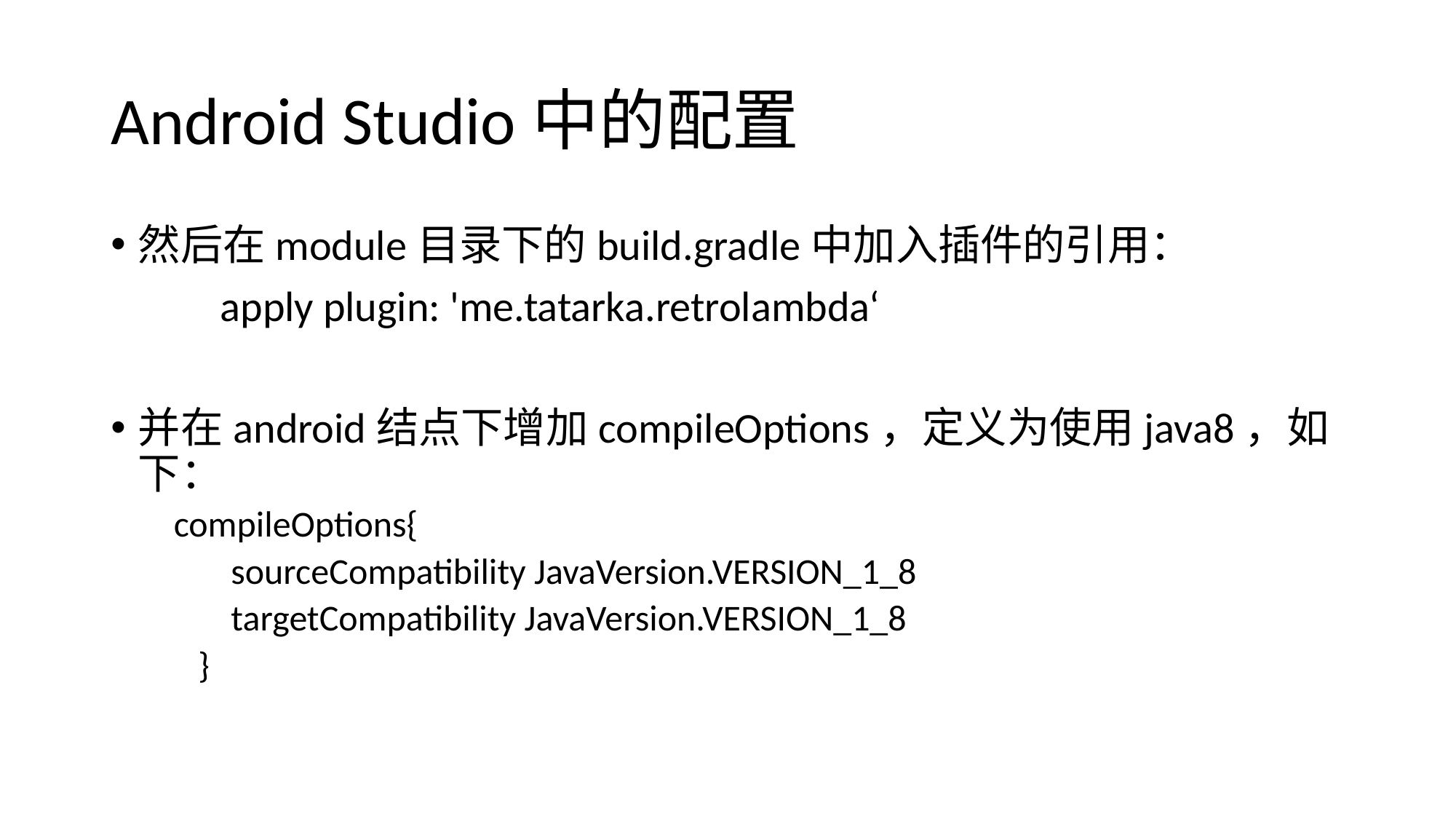

# Android Studio中的配置
然后在module目录下的build.gradle中加入插件的引用：
	apply plugin: 'me.tatarka.retrolambda‘

并在android结点下增加compileOptions，定义为使用java8，如下：
 compileOptions{
        sourceCompatibility JavaVersion.VERSION_1_8
        targetCompatibility JavaVersion.VERSION_1_8
    }